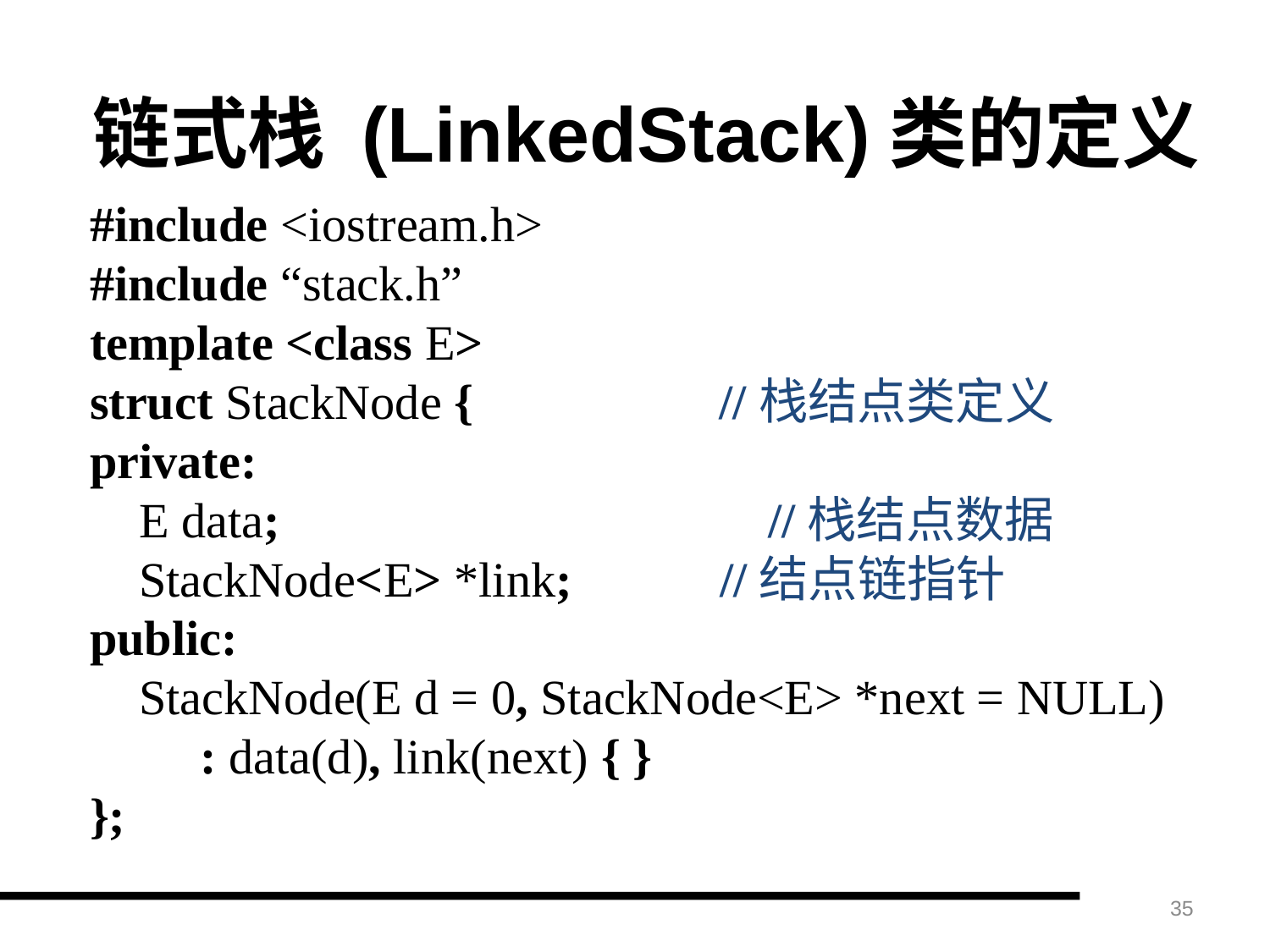

# 链式栈 (LinkedStack)类的定义
#include <iostream.h>
#include “stack.h”
template <class E>
struct StackNode {                    //栈结点类定义
private:
    E data;			          //栈结点数据
    StackNode<E> *link;            //结点链指针
public:
    StackNode(E d = 0, StackNode<E> *next = NULL)
         : data(d), link(next) { }
};
35